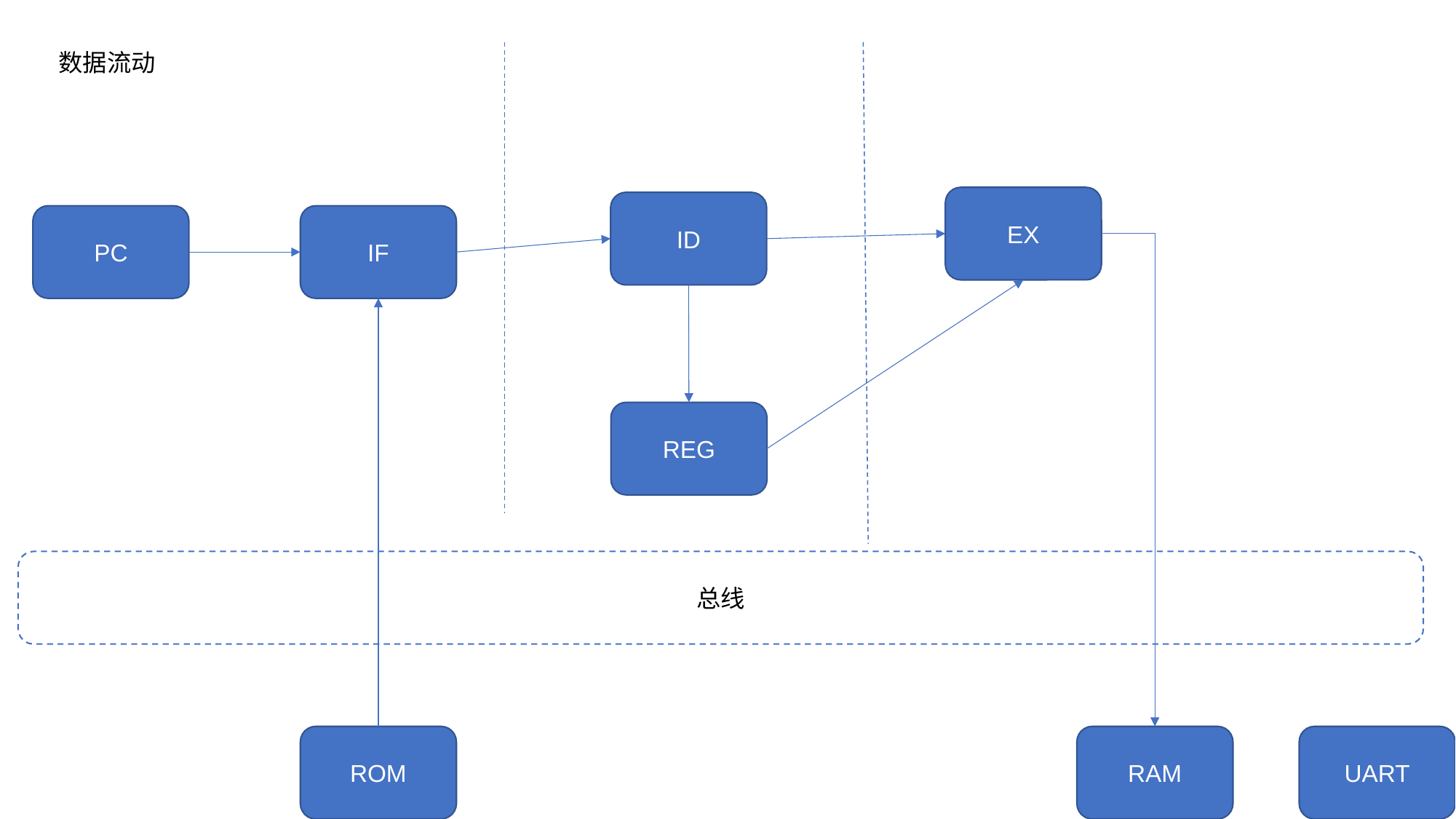

数据流动
EX
ID
PC
IF
REG
总线
ROM
RAM
UART